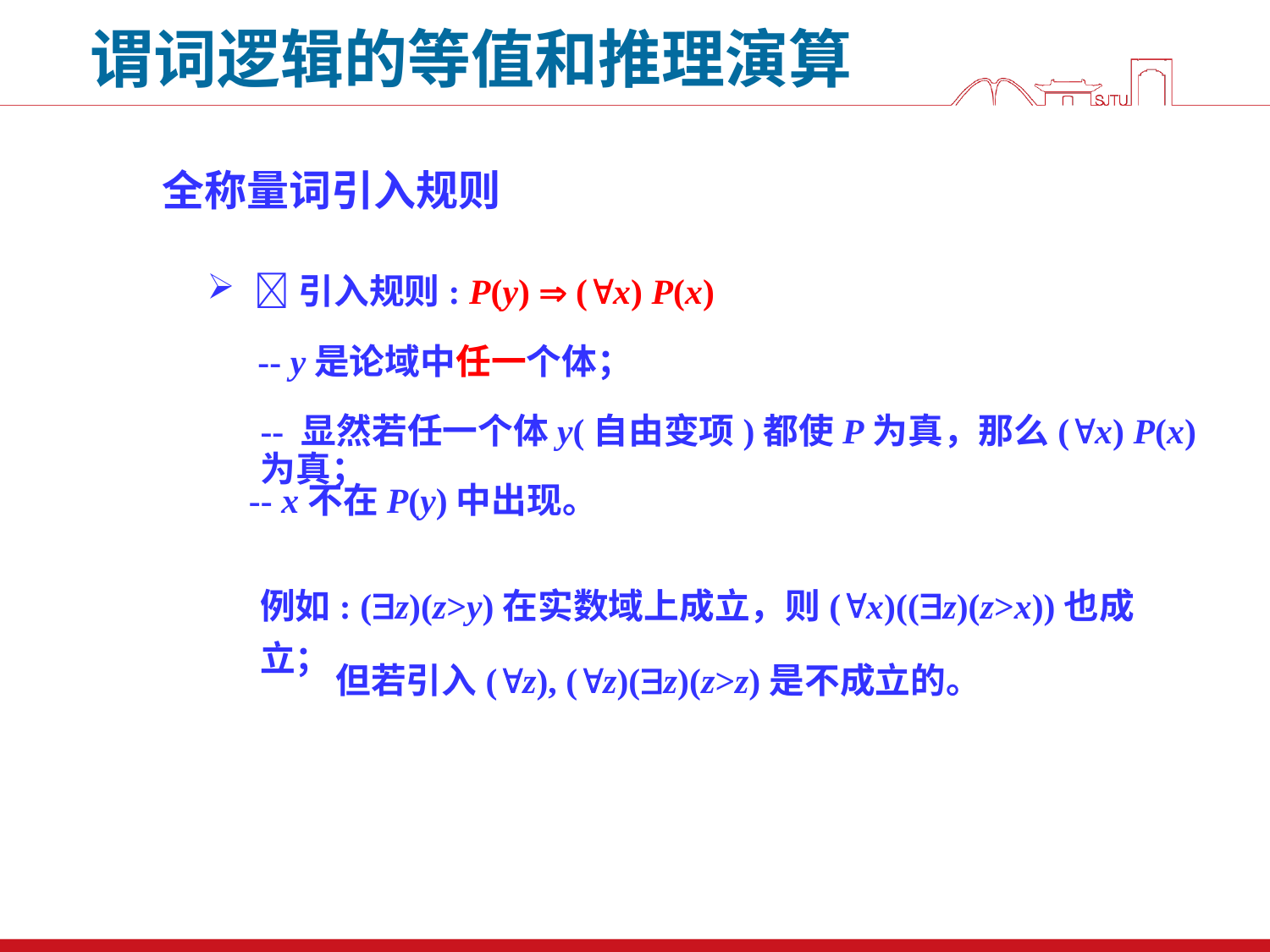

谓词逻辑的等值和推理演算
全称量词引入规则
∀引入规则: P(y) ⇒ (∀x) P(x)
-- y是论域中任一个体；
-- 显然若任一个体y(自由变项)都使P为真，那么(∀x) P(x)为真；
-- x不在P(y)中出现。
例如: (∃z)(z>y)在实数域上成立，则(∀x)((∃z)(z>x))也成立；
但若引入(∀z), (∀z)(∃z)(z>z)是不成立的。